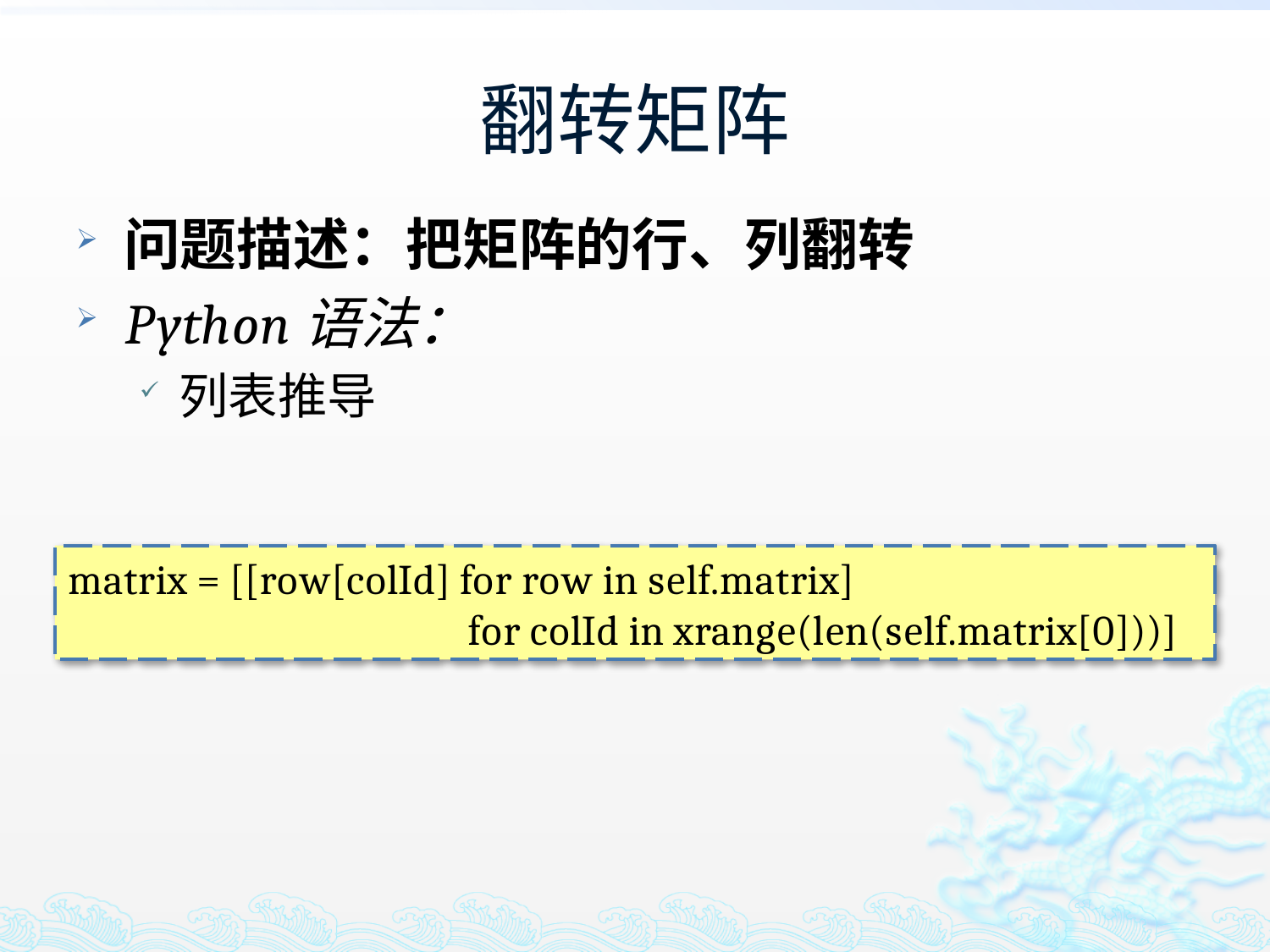

# 翻转矩阵
问题描述：把矩阵的行、列翻转
Python语法：
列表推导
matrix = [[row[colId] for row in self.matrix]
                                           for colId in xrange(len(self.matrix[0]))]